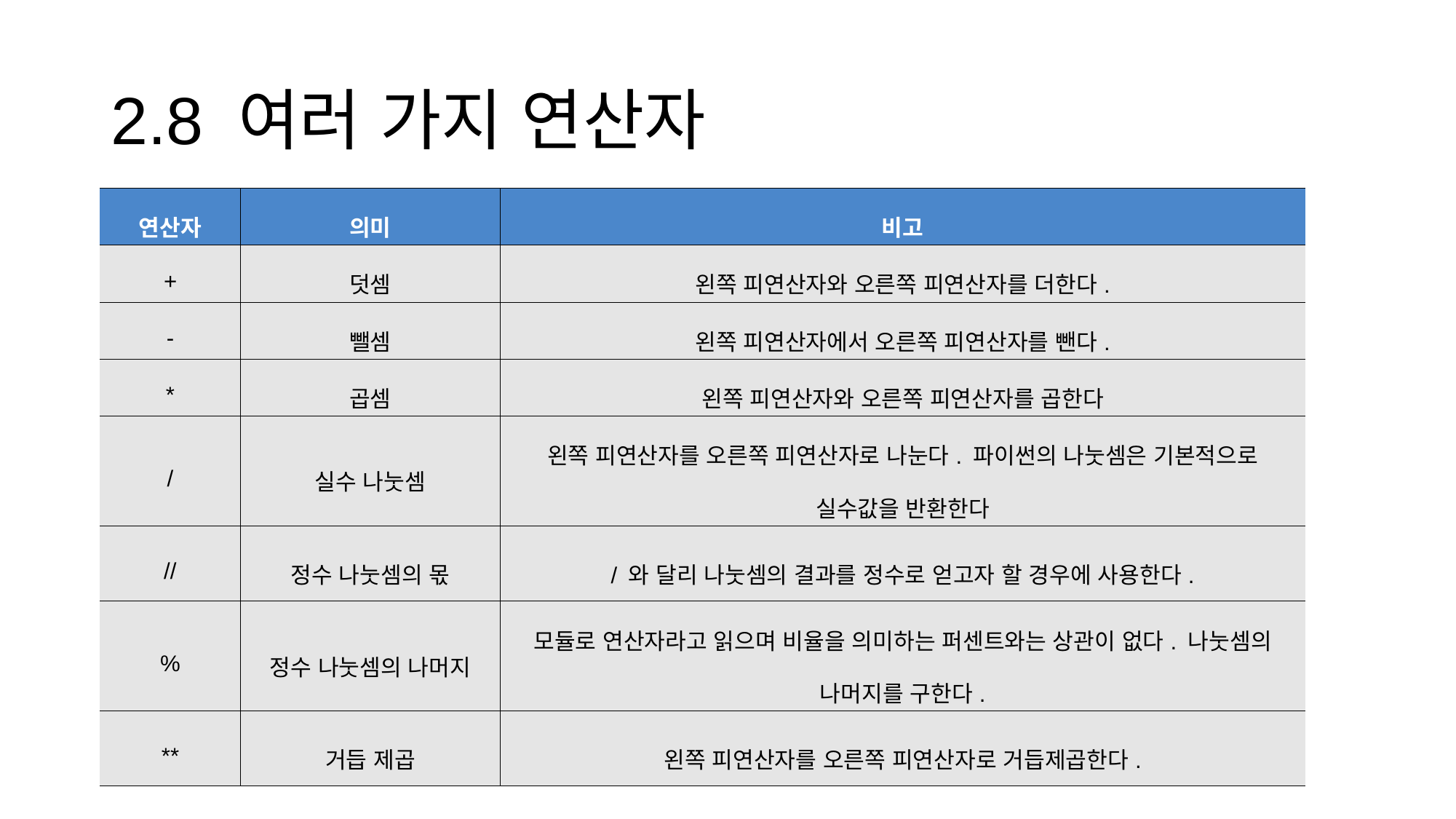

# 2.8 여러 가지 연산자
| 연산자 | 의미 | 비고 |
| --- | --- | --- |
| + | 덧셈 | 왼쪽 피연산자와 오른쪽 피연산자를 더한다. |
| - | 뺄셈 | 왼쪽 피연산자에서 오른쪽 피연산자를 뺀다. |
| \* | 곱셈 | 왼쪽 피연산자와 오른쪽 피연산자를 곱한다 |
| / | 실수 나눗셈 | 왼쪽 피연산자를 오른쪽 피연산자로 나눈다. 파이썬의 나눗셈은 기본적으로 실수값을 반환한다 |
| // | 정수 나눗셈의 몫 | / 와 달리 나눗셈의 결과를 정수로 얻고자 할 경우에 사용한다. |
| % | 정수 나눗셈의 나머지 | 모듈로 연산자라고 읽으며 비율을 의미하는 퍼센트와는 상관이 없다. 나눗셈의 나머지를 구한다. |
| \*\* | 거듭 제곱 | 왼쪽 피연산자를 오른쪽 피연산자로 거듭제곱한다. |